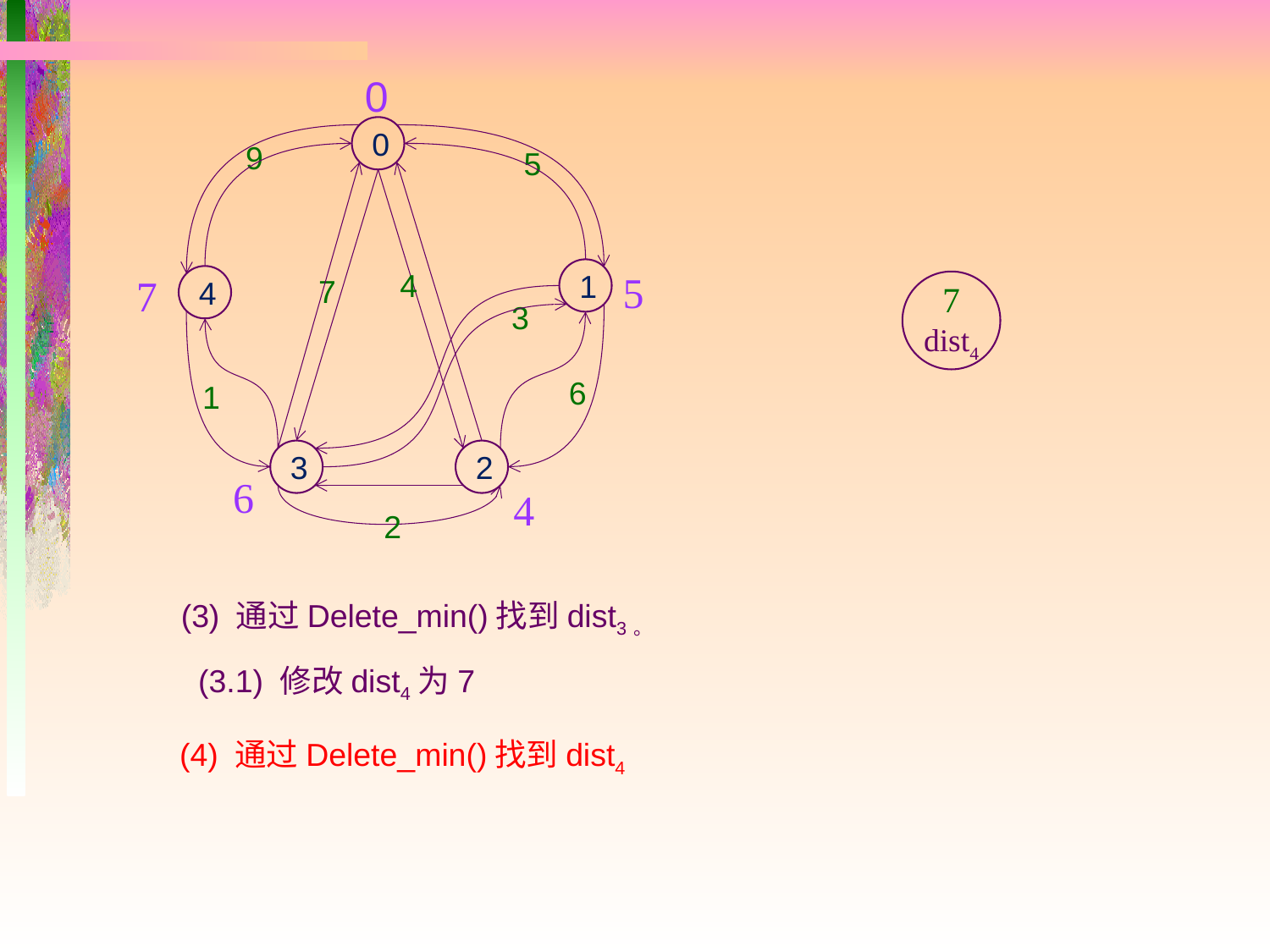

0
0
9
5
1
5
4
7
7
4
7
dist4
3
6
1
3
2
6
4
2
(3) 通过Delete_min()找到dist3。
(3.1) 修改dist4为7
(4) 通过Delete_min()找到dist4